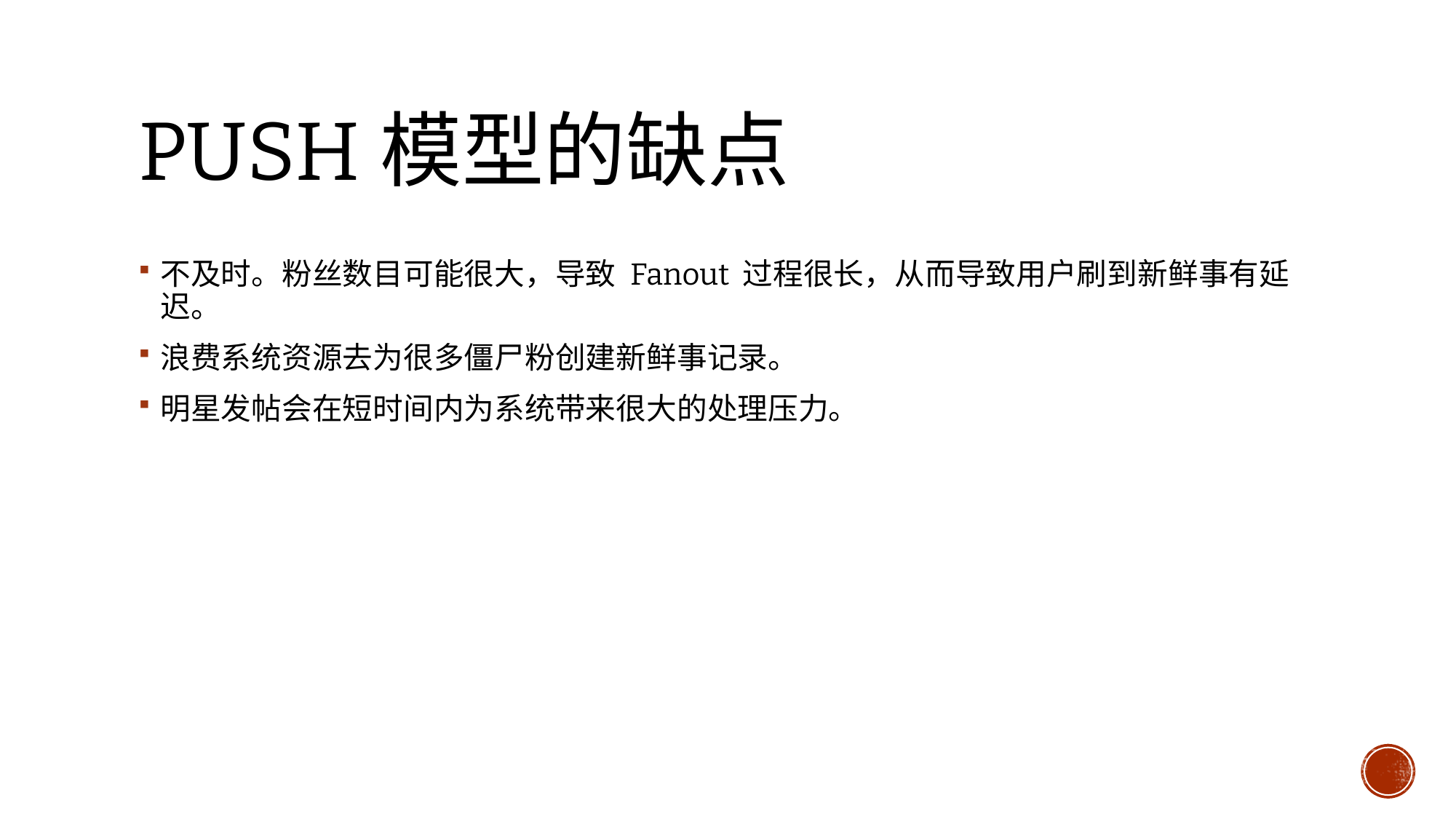

# Push模型的缺点
不及时。粉丝数目可能很大，导致 Fanout 过程很长，从而导致用户刷到新鲜事有延迟。
浪费系统资源去为很多僵尸粉创建新鲜事记录。
明星发帖会在短时间内为系统带来很大的处理压力。